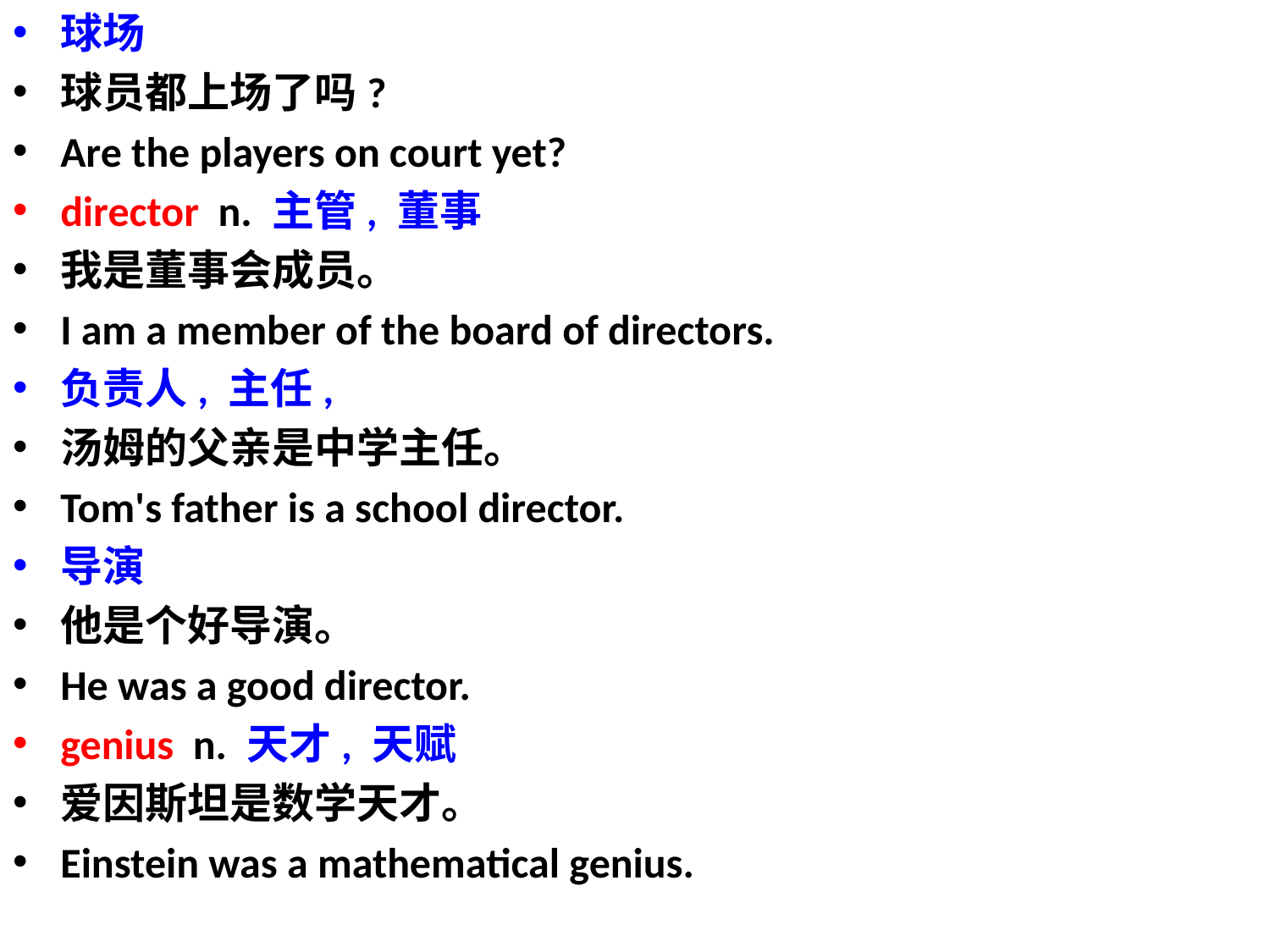

球场
球员都上场了吗?
Are the players on court yet?
director  n. 主管, 董事
我是董事会成员。
I am a member of the board of directors.
负责人, 主任,
汤姆的父亲是中学主任。
Tom's father is a school director.
导演
他是个好导演。
He was a good director.
genius  n. 天才, 天赋
爱因斯坦是数学天才。
Einstein was a mathematical genius.